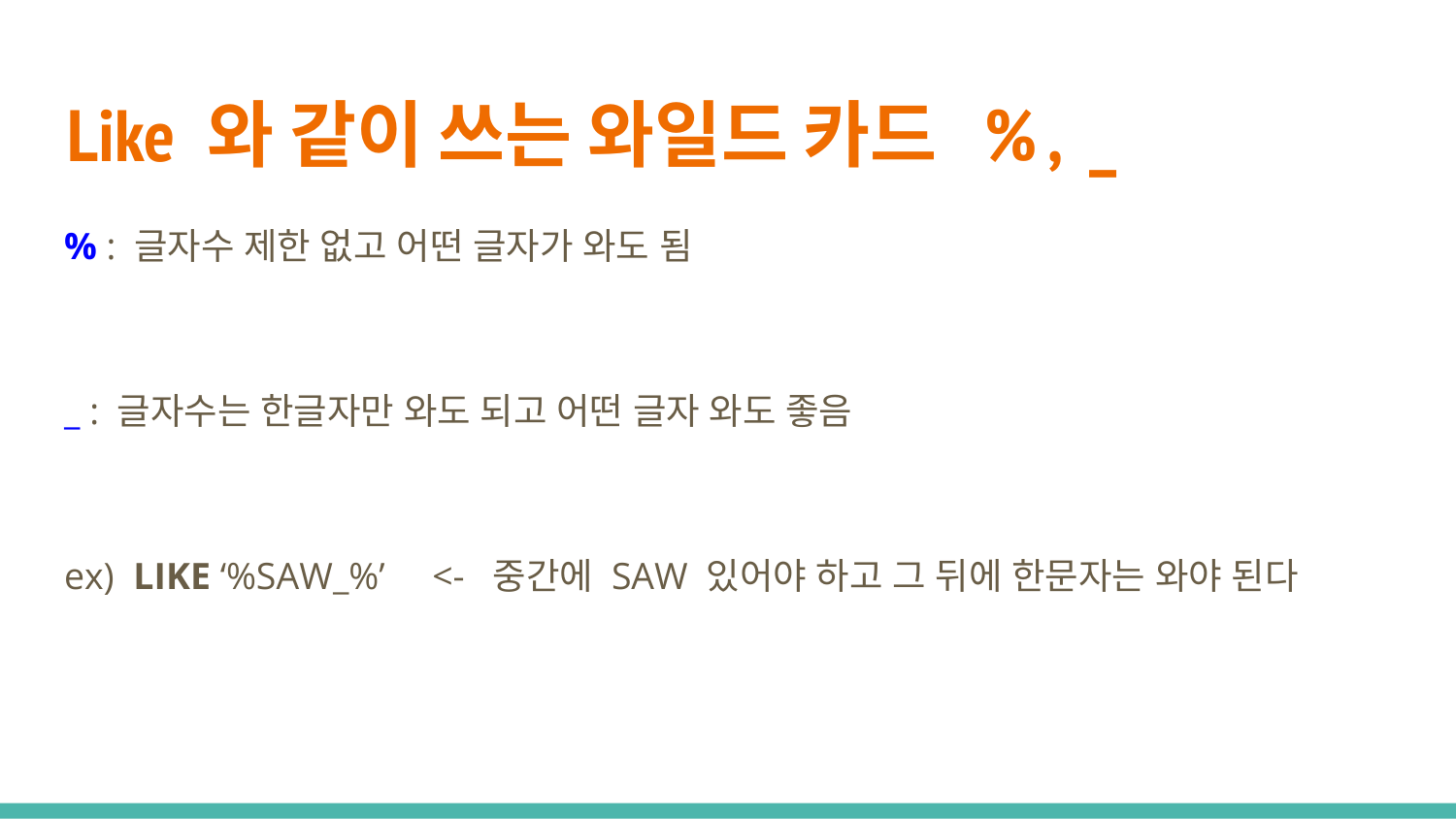

# Like 와 같이 쓰는 와일드 카드  % ,  _
% : 글자수 제한 없고 어떤 글자가 와도 됨

_ : 글자수는 한글자만 와도 되고 어떤 글자 와도 좋음

ex)  LIKE ‘%SAW_%’     <-  중간에 SAW 있어야 하고 그 뒤에 한문자는 와야 된다